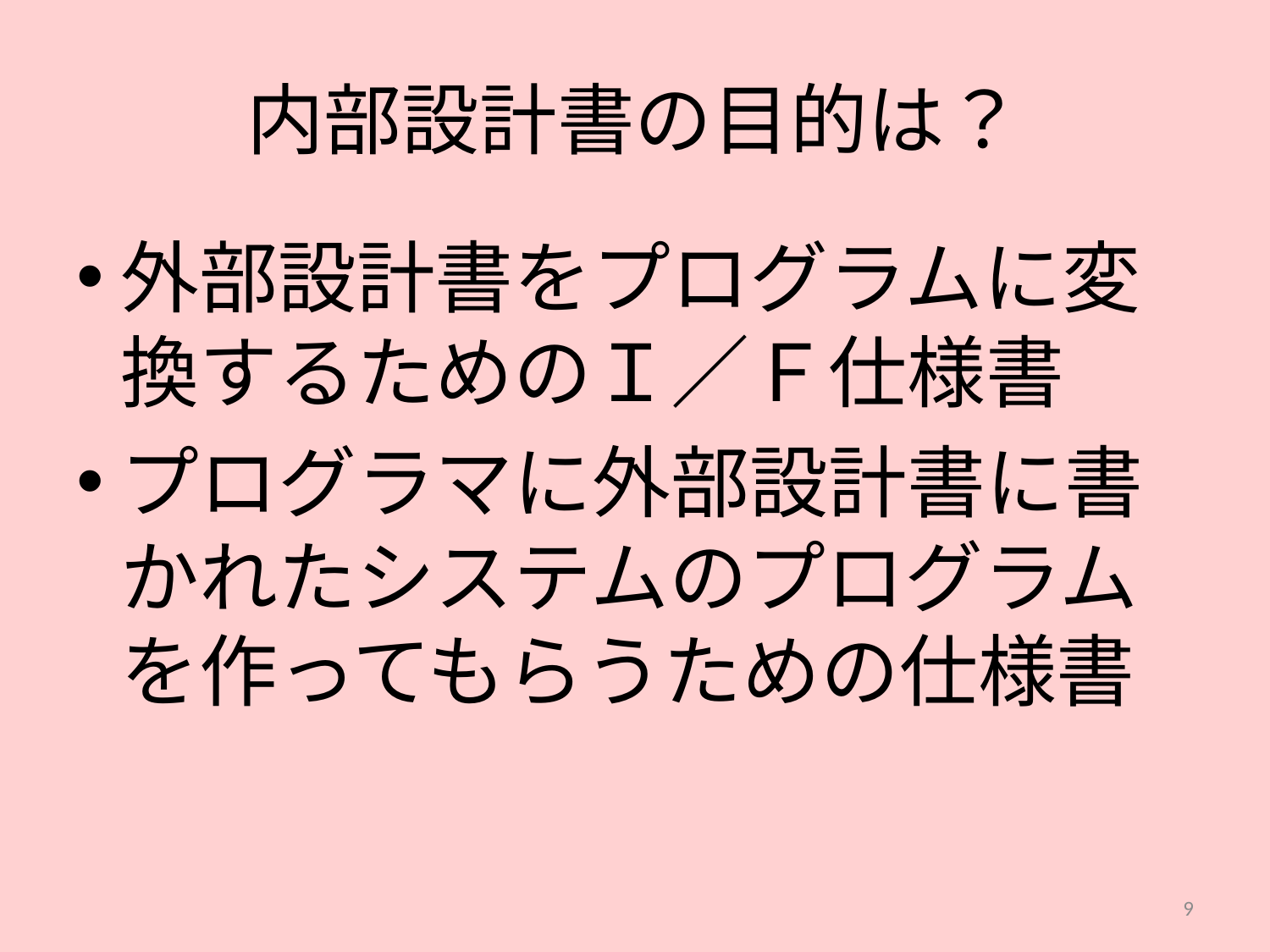

# 内部設計書の目的は？
外部設計書をプログラムに変換するためのＩ／Ｆ仕様書
プログラマに外部設計書に書かれたシステムのプログラムを作ってもらうための仕様書
9